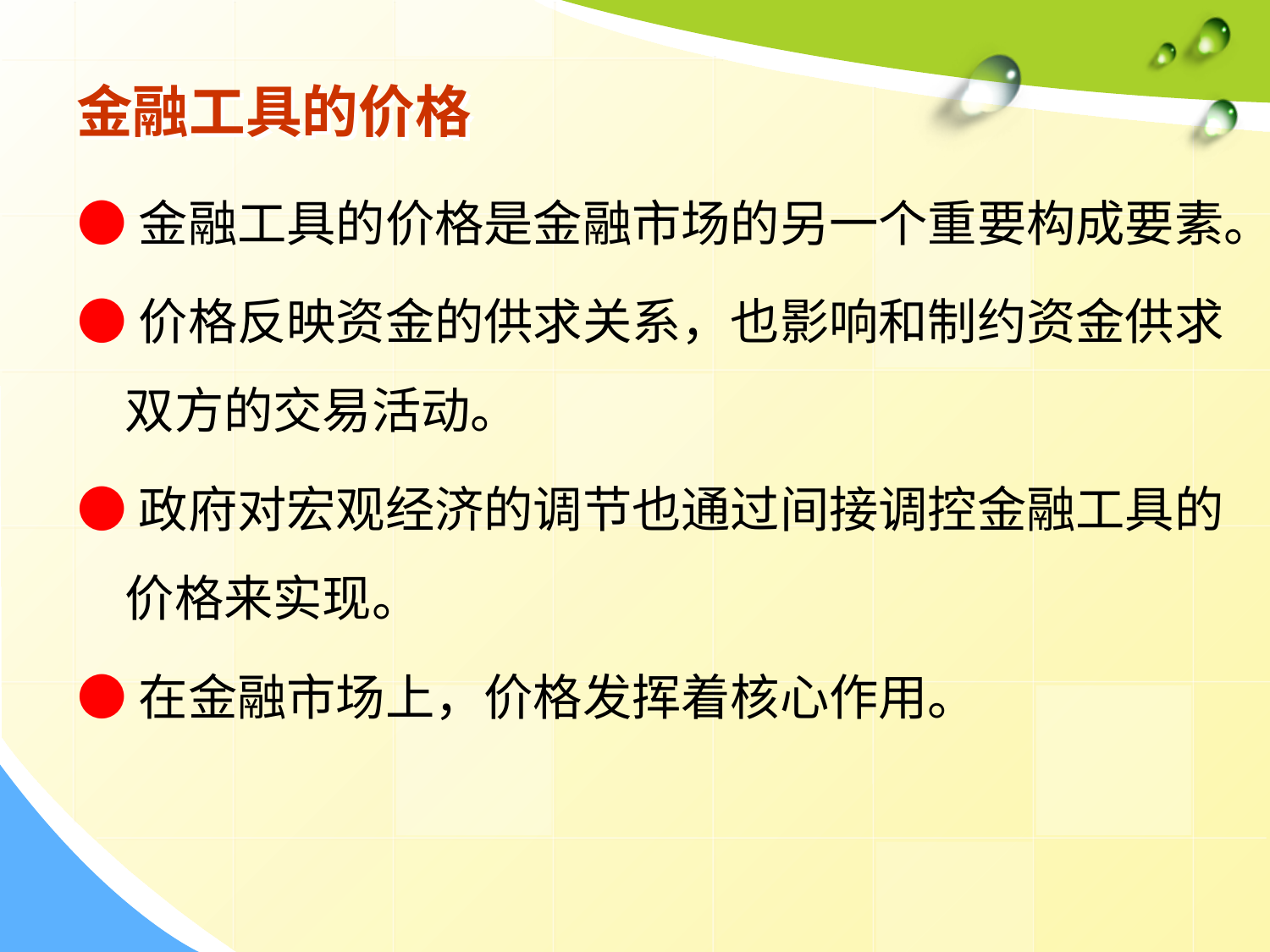

# 金融工具的价格
●金融工具的价格是金融市场的另一个重要构成要素。
●价格反映资金的供求关系，也影响和制约资金供求双方的交易活动。
●政府对宏观经济的调节也通过间接调控金融工具的价格来实现。
●在金融市场上，价格发挥着核心作用。